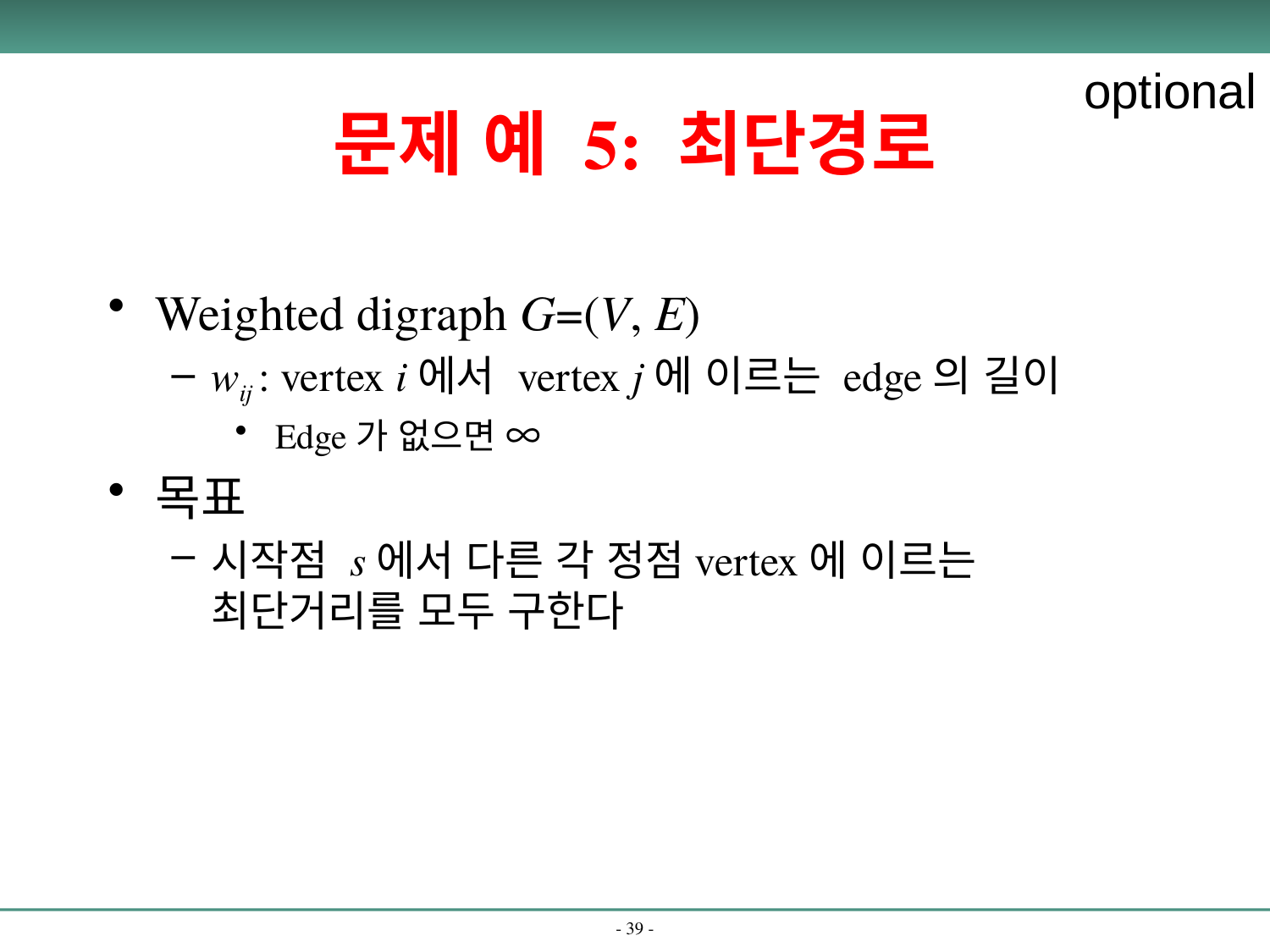

optional
# 문제 예 5: 최단경로
Weighted digraph G=(V, E)
wij : vertex i에서 vertex j에 이르는 edge의 길이
 Edge가 없으면 ∞
목표
시작점 s에서 다른 각 정점vertex에 이르는 최단거리를 모두 구한다